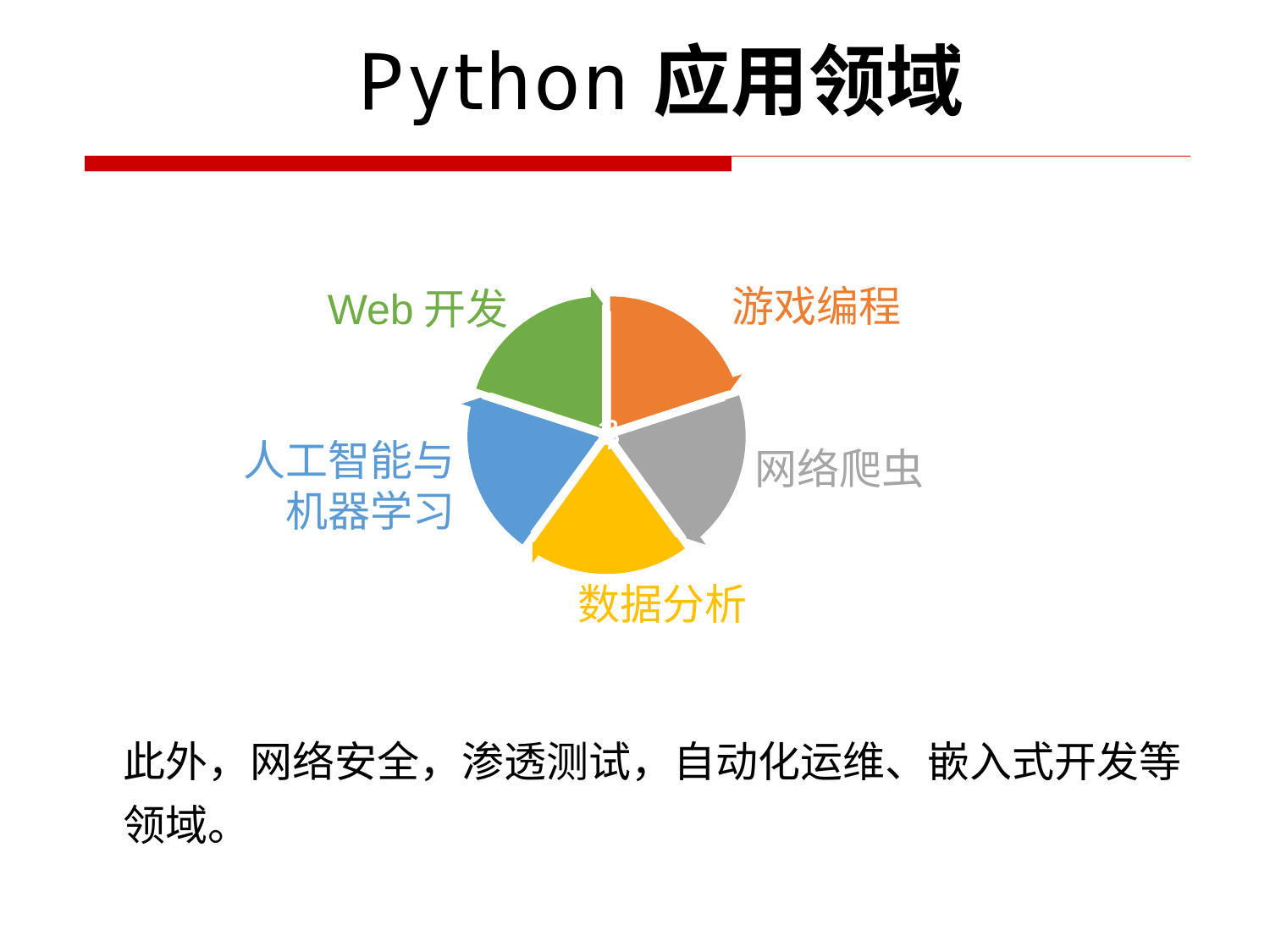

Python应用领域
游戏编程
Web开发
2
3
4
5
1
人工智能与机器学习
网络爬虫
数据分析
此外，网络安全，渗透测试，自动化运维、嵌入式开发等
领域。